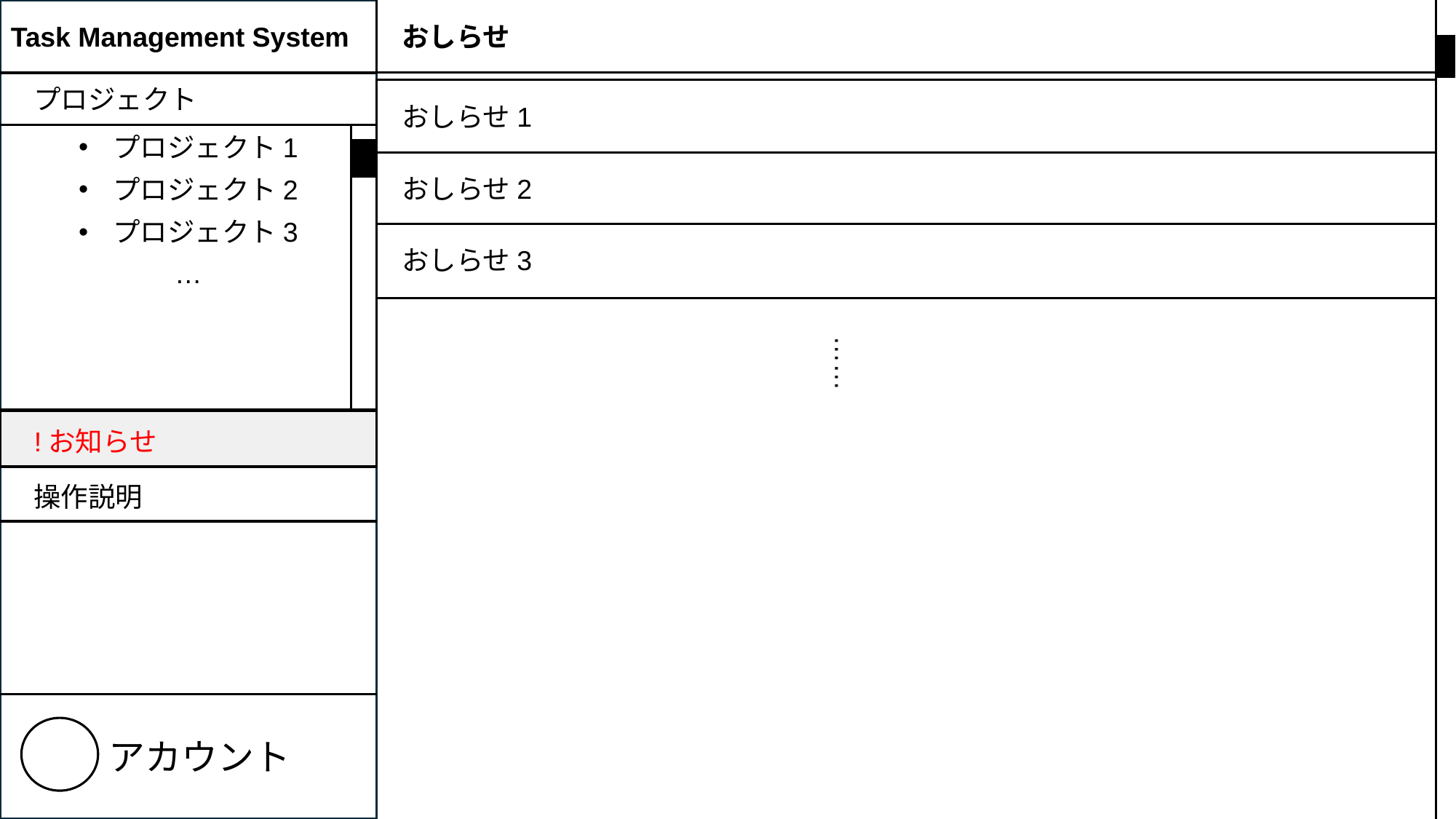

Task Management System
おしらせ

プロジェクト

おしらせ1
プロジェクト1

おしらせ2
プロジェクト2
プロジェクト3

おしらせ3
…
……

!お知らせ
操作説明

アカウント